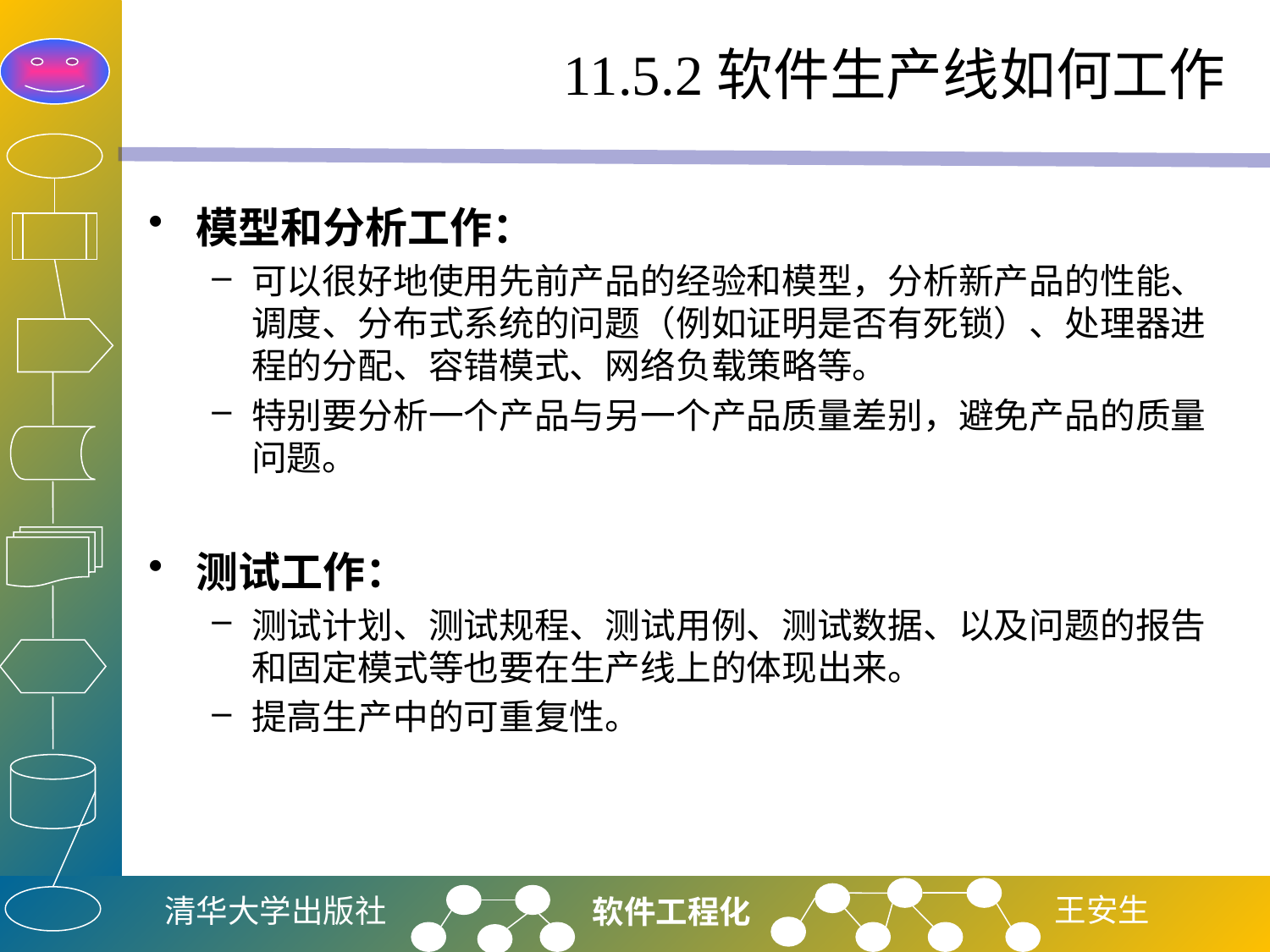

# 11.5.2软件生产线如何工作
模型和分析工作：
可以很好地使用先前产品的经验和模型，分析新产品的性能、调度、分布式系统的问题（例如证明是否有死锁）、处理器进程的分配、容错模式、网络负载策略等。
特别要分析一个产品与另一个产品质量差别，避免产品的质量问题。

测试工作：
测试计划、测试规程、测试用例、测试数据、以及问题的报告和固定模式等也要在生产线上的体现出来。
提高生产中的可重复性。